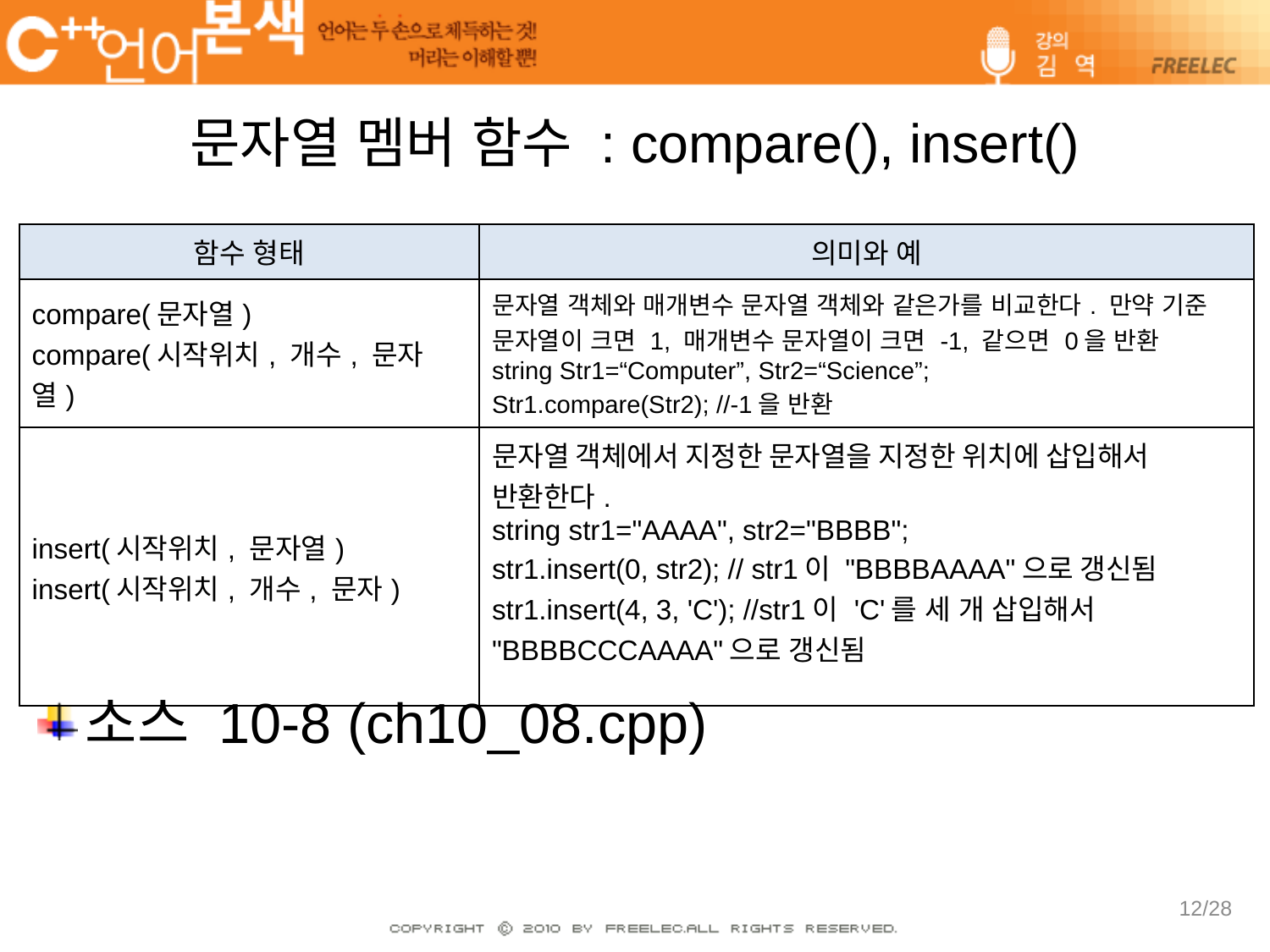

# 문자열 멤버 함수 : compare(), insert()

소스 10-8 (ch10_08.cpp)
| 함수 형태 | 의미와 예 |
| --- | --- |
| compare(문자열) compare(시작위치, 개수, 문자열) | 문자열 객체와 매개변수 문자열 객체와 같은가를 비교한다. 만약 기준 문자열이 크면 1, 매개변수 문자열이 크면 -1, 같으면 0을 반환 string Str1=“Computer”, Str2=“Science”; Str1.compare(Str2); //-1을 반환 |
| insert(시작위치, 문자열) insert(시작위치, 개수, 문자) | 문자열 객체에서 지정한 문자열을 지정한 위치에 삽입해서 반환한다. string str1="AAAA", str2="BBBB"; str1.insert(0, str2); // str1이 "BBBBAAAA"으로 갱신됨 str1.insert(4, 3, 'C'); //str1이 'C'를 세 개 삽입해서 "BBBBCCCAAAA"으로 갱신됨 |
12/28